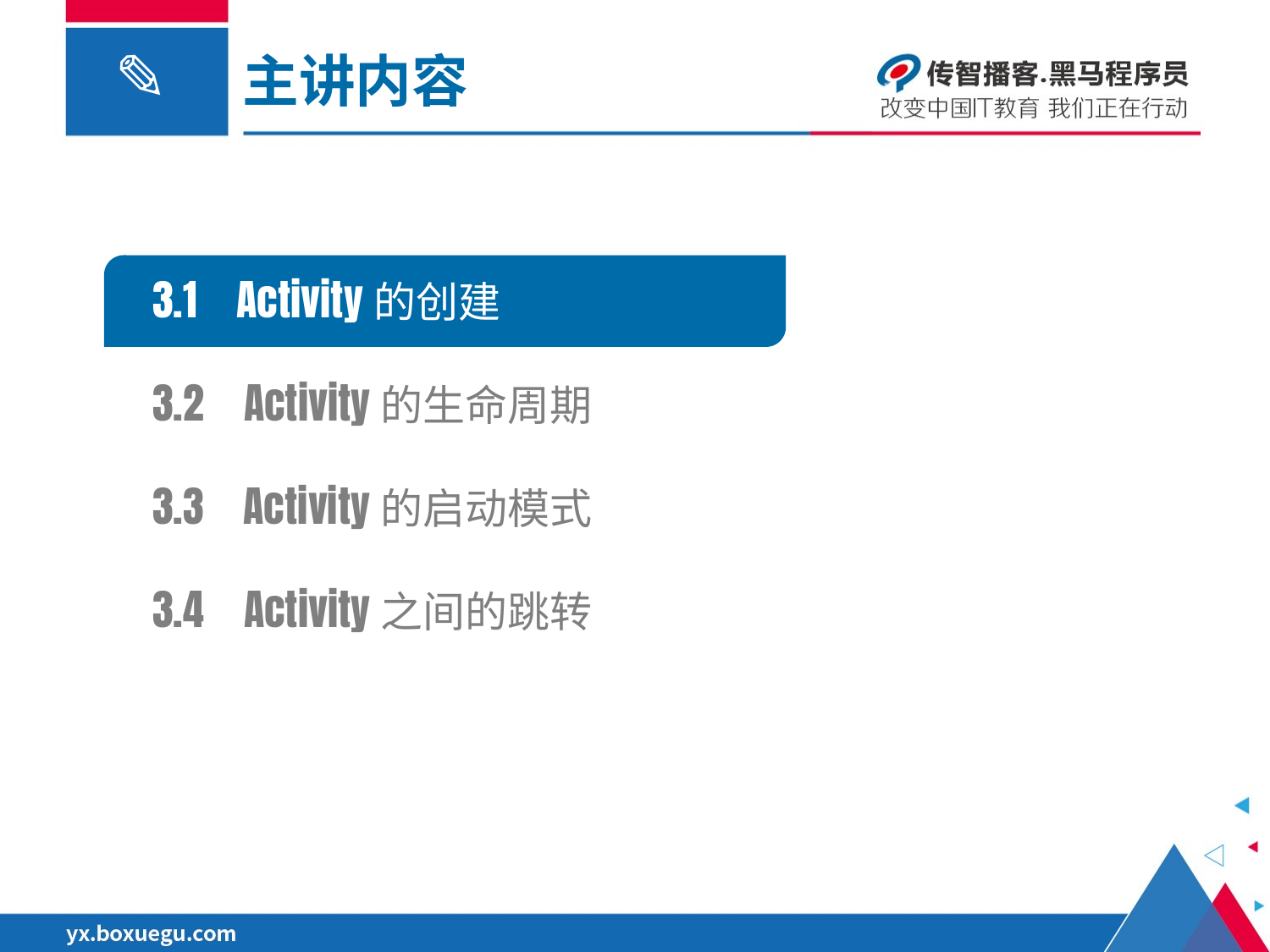

主讲内容

3.1    Activity的创建
3.2    Activity的生命周期
3.3    Activity的启动模式
3.4    Activity之间的跳转